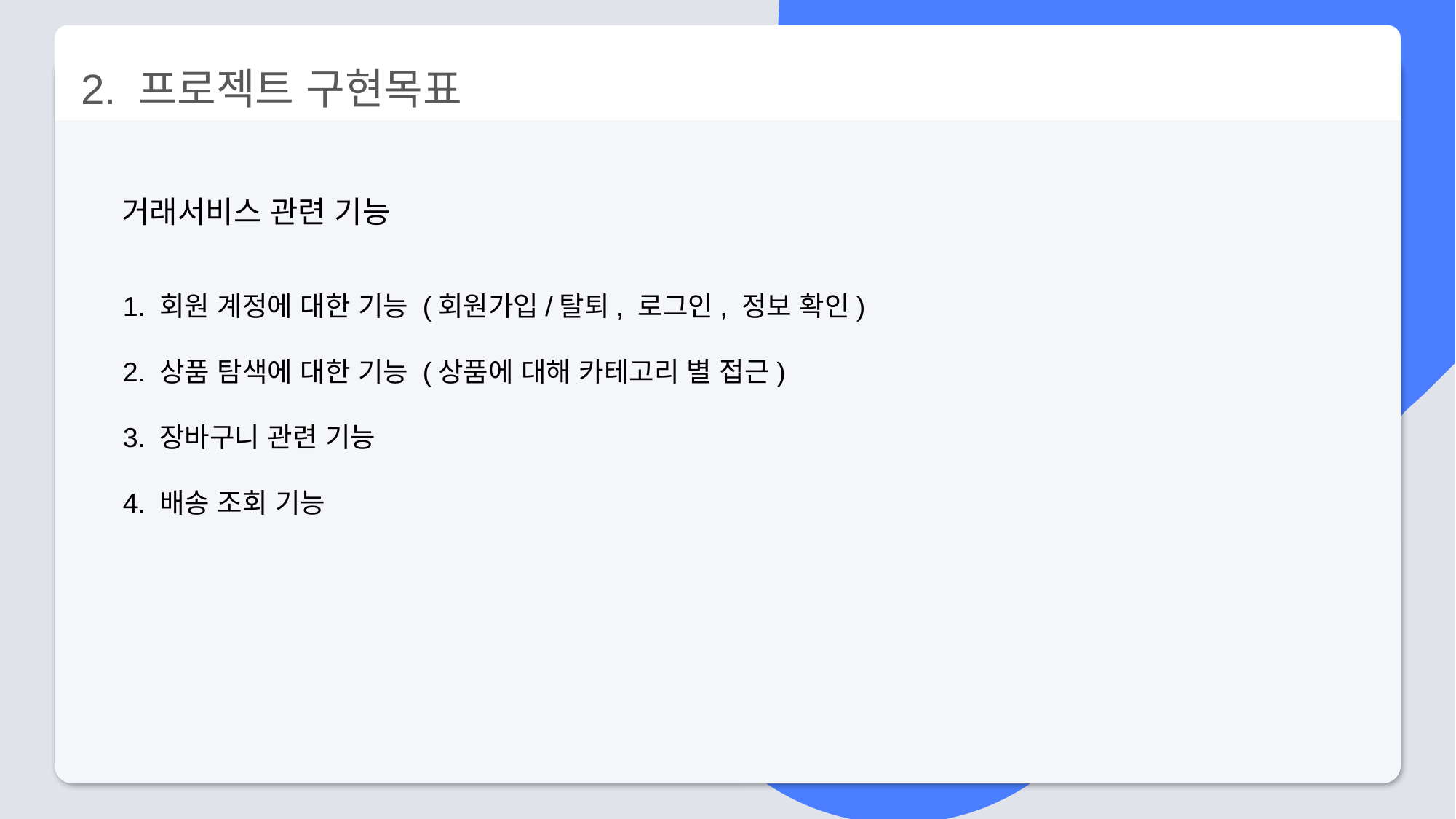

2. 프로젝트 구현목표

거래서비스 관련 기능
1. 회원 계정에 대한 기능 (회원가입/탈퇴, 로그인, 정보 확인)

2. 상품 탐색에 대한 기능 (상품에 대해 카테고리 별 접근)

3. 장바구니 관련 기능

4. 배송 조회 기능